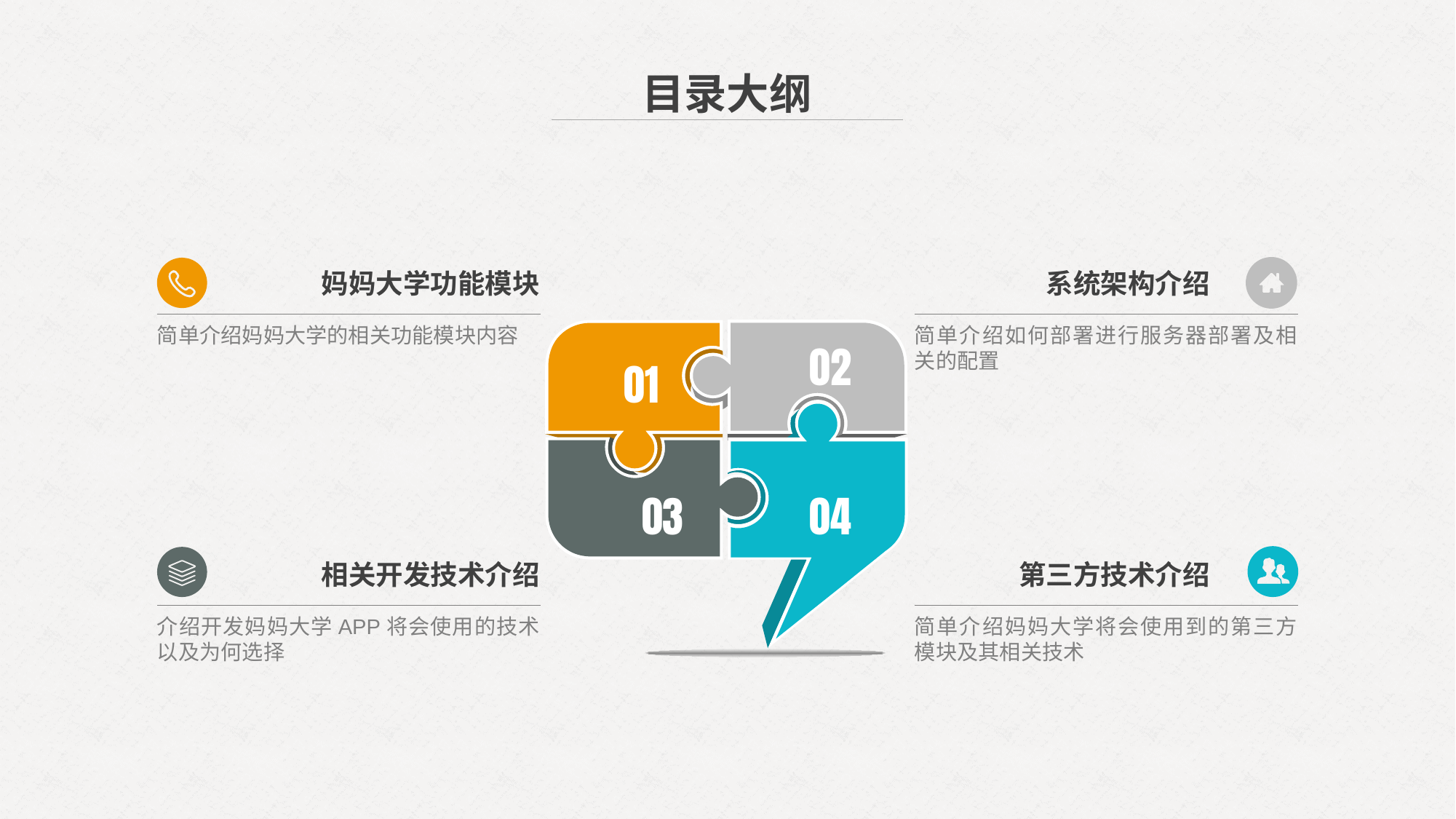

目录大纲

妈妈大学功能模块
系统架构介绍

简单介绍妈妈大学的相关功能模块内容
简单介绍如何部署进行服务器部署及相关的配置
02
01
03
04

相关开发技术介绍
第三方技术介绍
介绍开发妈妈大学APP将会使用的技术以及为何选择
简单介绍妈妈大学将会使用到的第三方模块及其相关技术